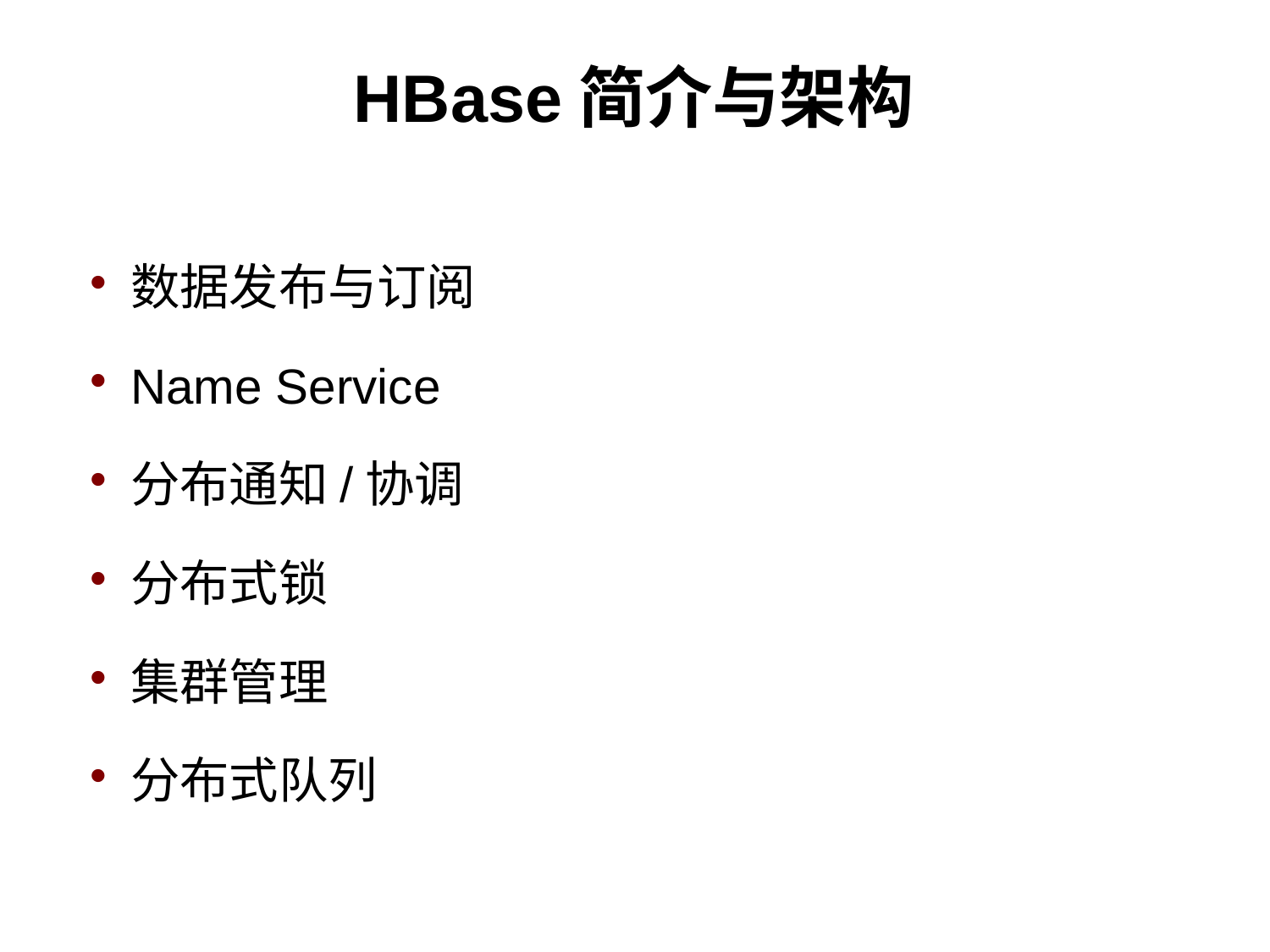

HBase简介与架构
数据发布与订阅
Name Service
分布通知/协调
分布式锁
集群管理
分布式队列